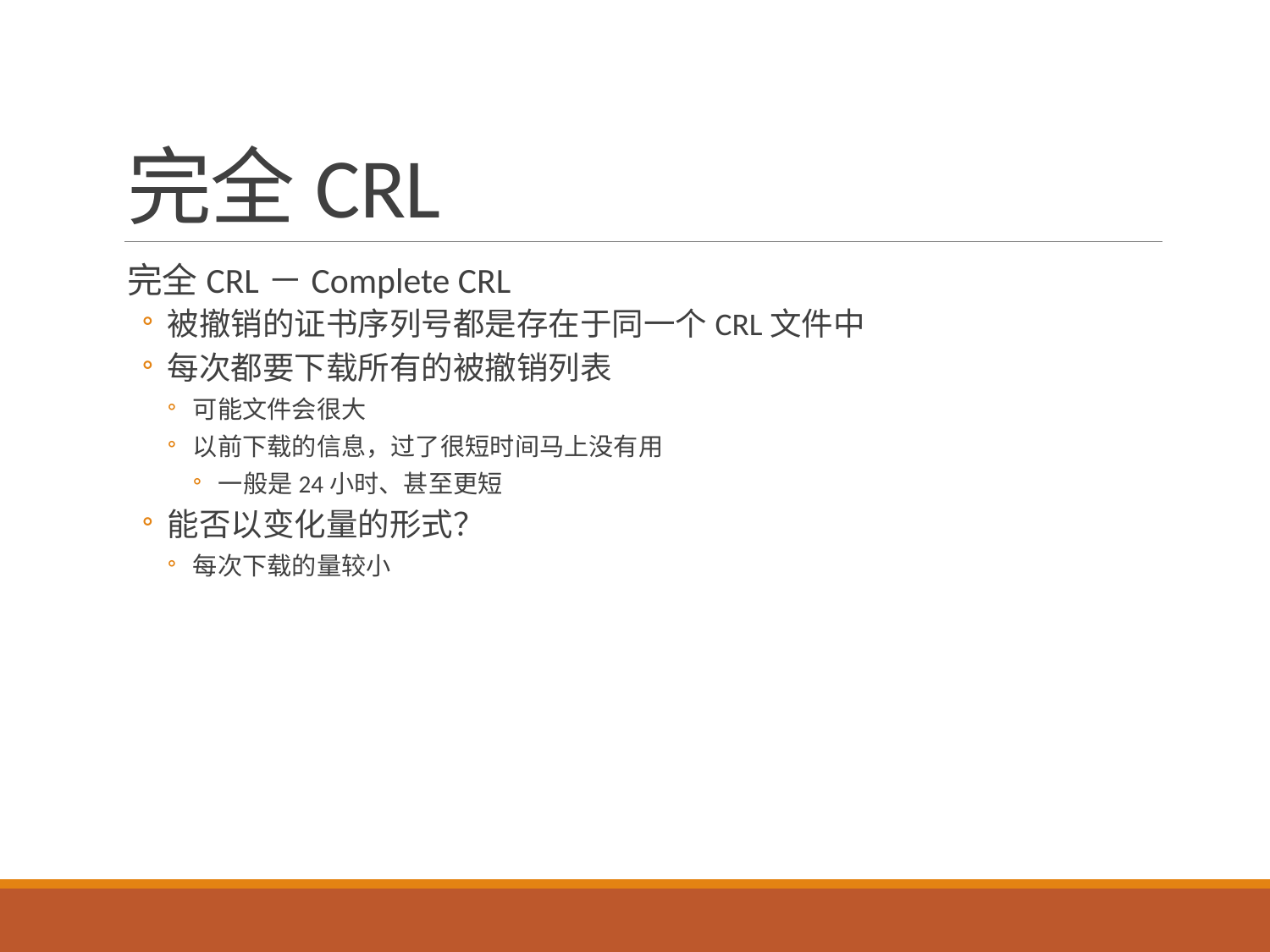

# 完全CRL
完全CRL－Complete CRL
被撤销的证书序列号都是存在于同一个CRL文件中
每次都要下载所有的被撤销列表
可能文件会很大
以前下载的信息，过了很短时间马上没有用
一般是24小时、甚至更短
能否以变化量的形式？
每次下载的量较小
16